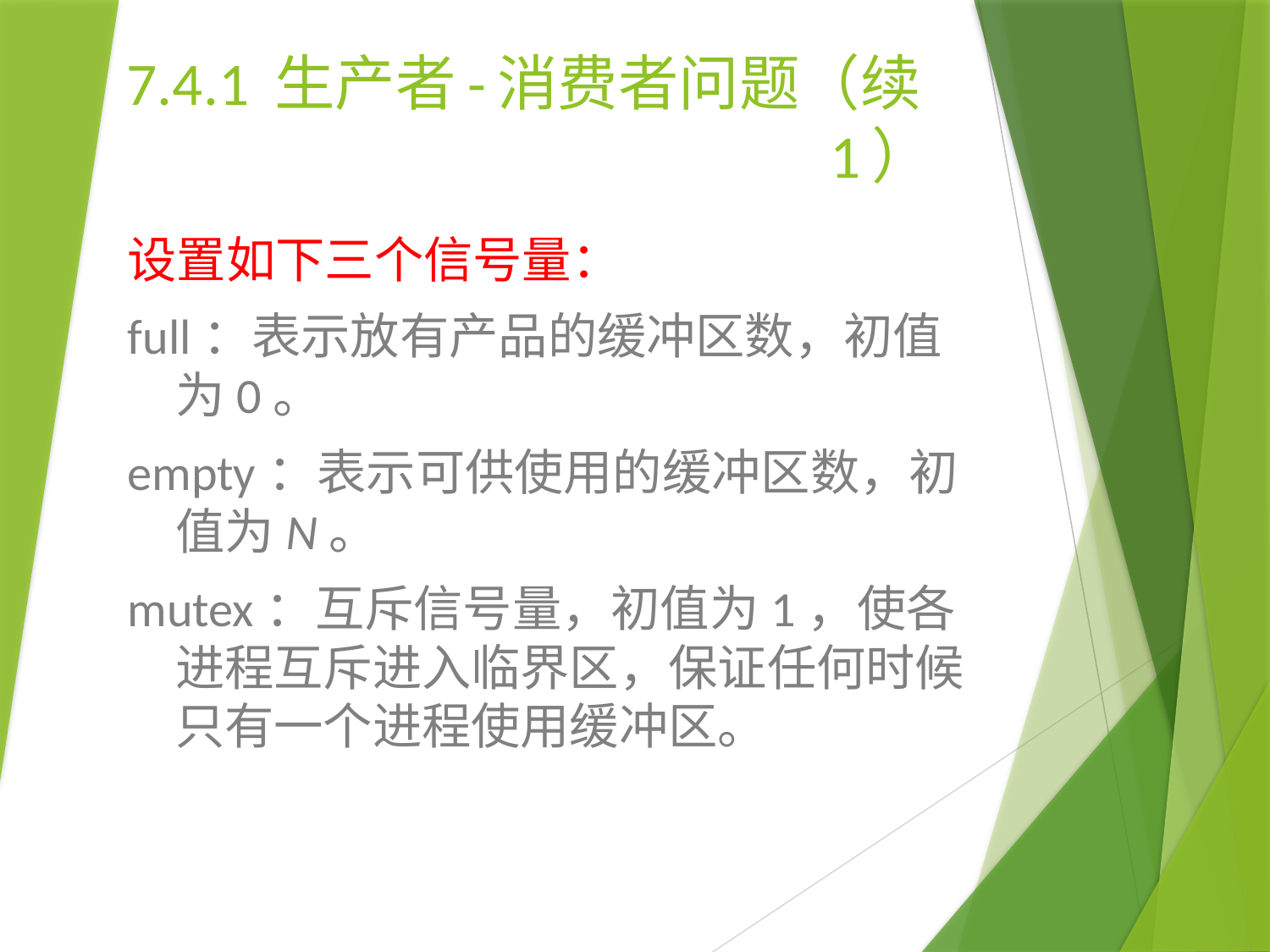

# 7.4.1 生产者-消费者问题（续1）
设置如下三个信号量：
full：表示放有产品的缓冲区数，初值为0。
empty：表示可供使用的缓冲区数，初值为N。
mutex：互斥信号量，初值为1，使各进程互斥进入临界区，保证任何时候只有一个进程使用缓冲区。